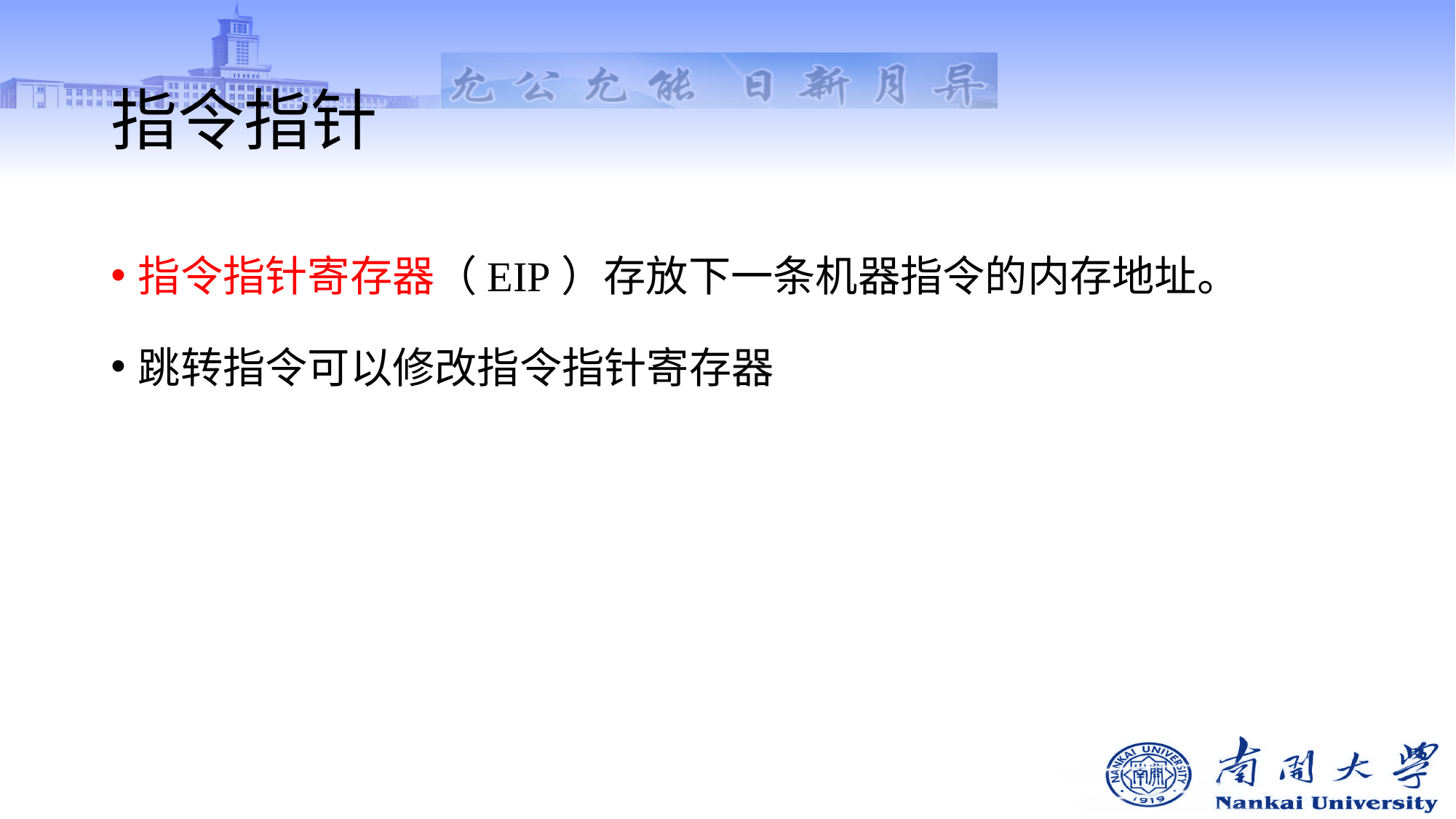

# 指令指针
指令指针寄存器（EIP）存放下一条机器指令的内存地址。
跳转指令可以修改指令指针寄存器